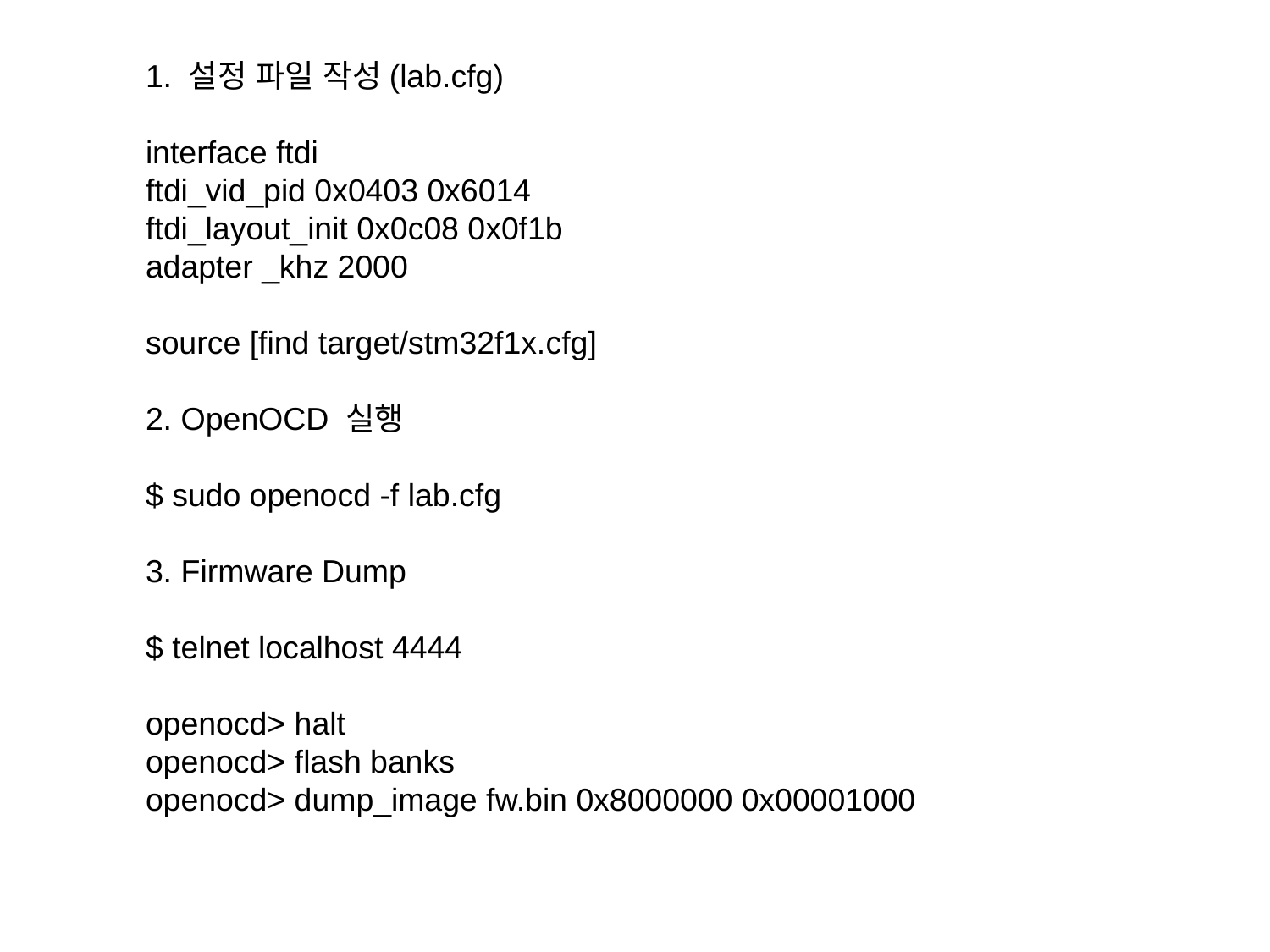

1. 설정 파일 작성(lab.cfg)

interface ftdi
ftdi_vid_pid 0x0403 0x6014
ftdi_layout_init 0x0c08 0x0f1b
adapter _khz 2000

source [find target/stm32f1x.cfg]

2. OpenOCD 실행

$ sudo openocd -f lab.cfg

3. Firmware Dump

$ telnet localhost 4444

openocd> halt
openocd> flash banks
openocd> dump_image fw.bin 0x8000000 0x00001000